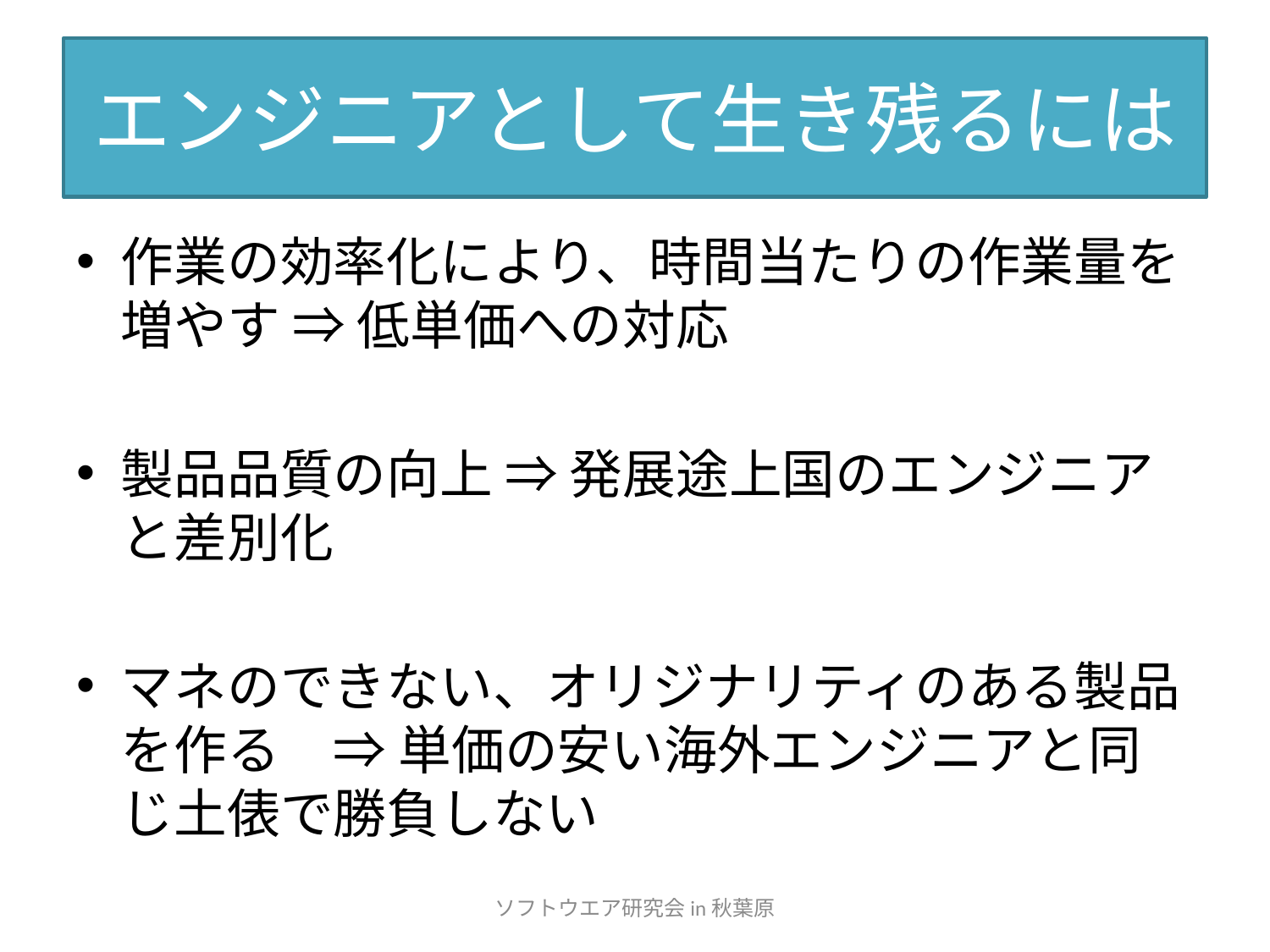

# エンジニアとして生き残るには
作業の効率化により、時間当たりの作業量を増やす ⇒ 低単価への対応

製品品質の向上 ⇒ 発展途上国のエンジニアと差別化

マネのできない、オリジナリティのある製品を作る　⇒ 単価の安い海外エンジニアと同じ土俵で勝負しない
ソフトウエア研究会in秋葉原